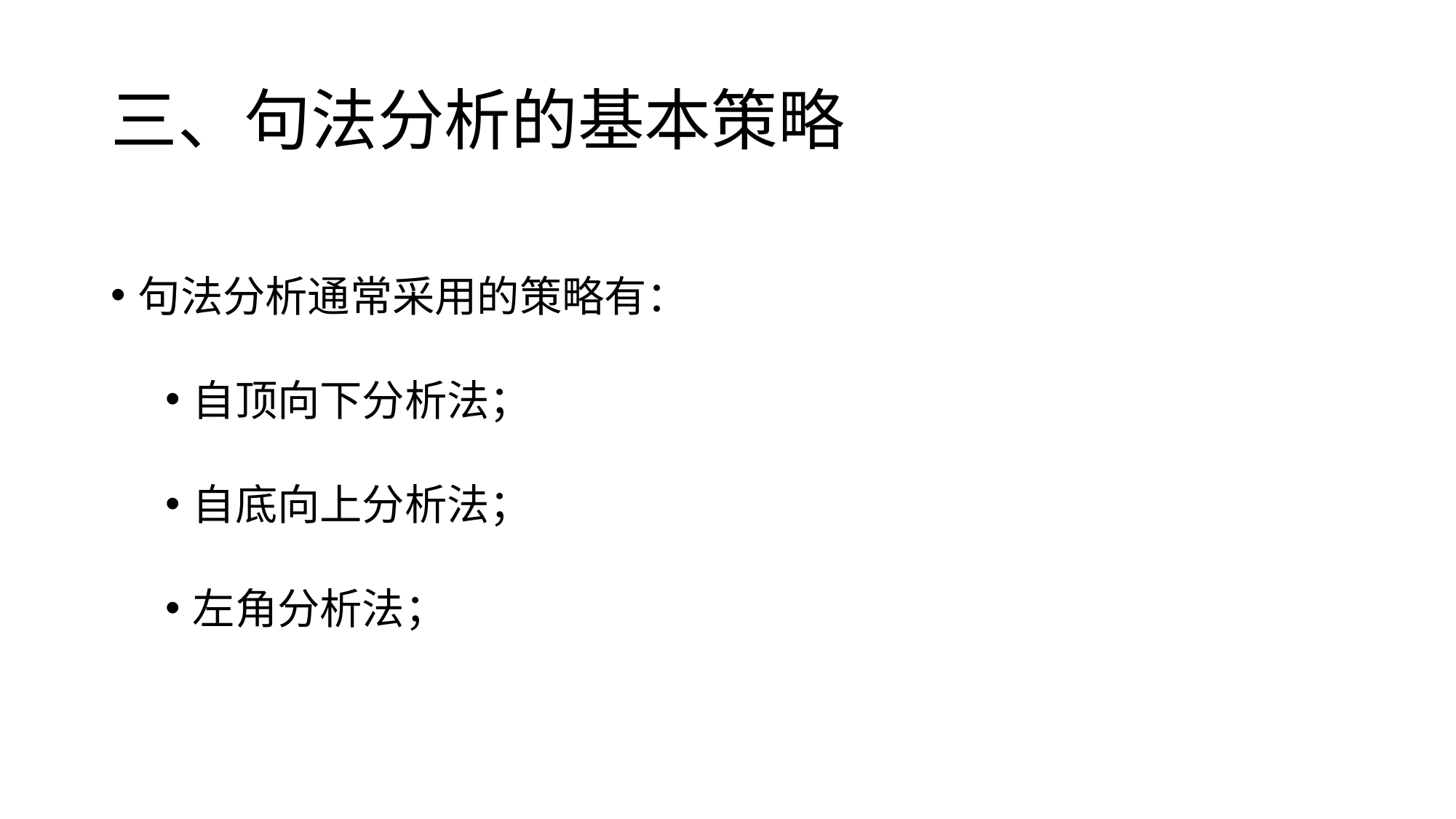

# 三、句法分析的基本策略
句法分析通常采用的策略有：
自顶向下分析法；
自底向上分析法；
左角分析法；